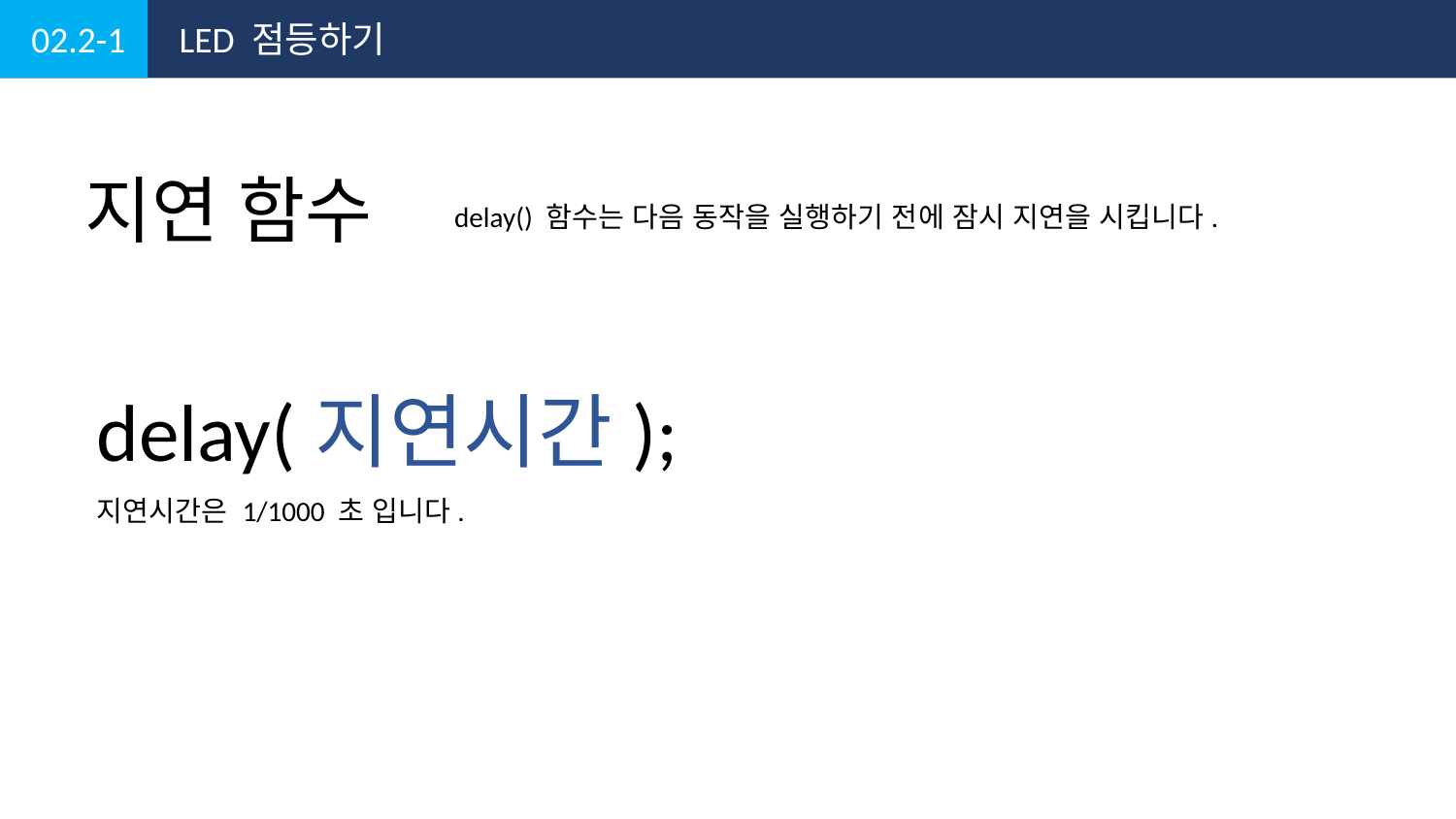

02.2-1
LED 점등하기
지연 함수
delay() 함수는 다음 동작을 실행하기 전에 잠시 지연을 시킵니다.
delay(지연시간);
지연시간은 1/1000 초 입니다.